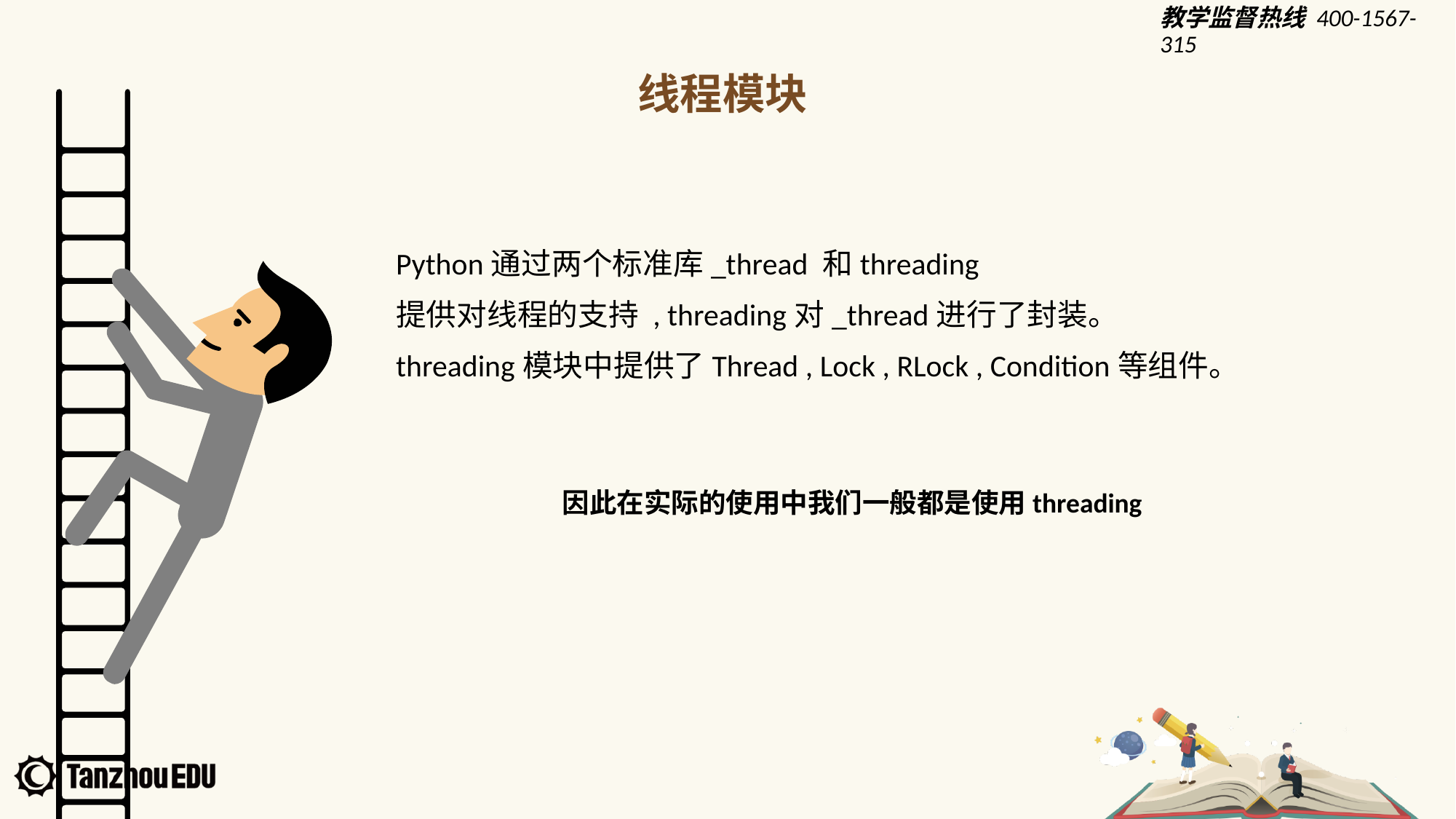

线程模块

Python通过两个标准库_thread 和threading
提供对线程的支持 , threading对_thread进行了封装。
threading模块中提供了Thread , Lock , RLock , Condition等组件。
因此在实际的使用中我们一般都是使用threading